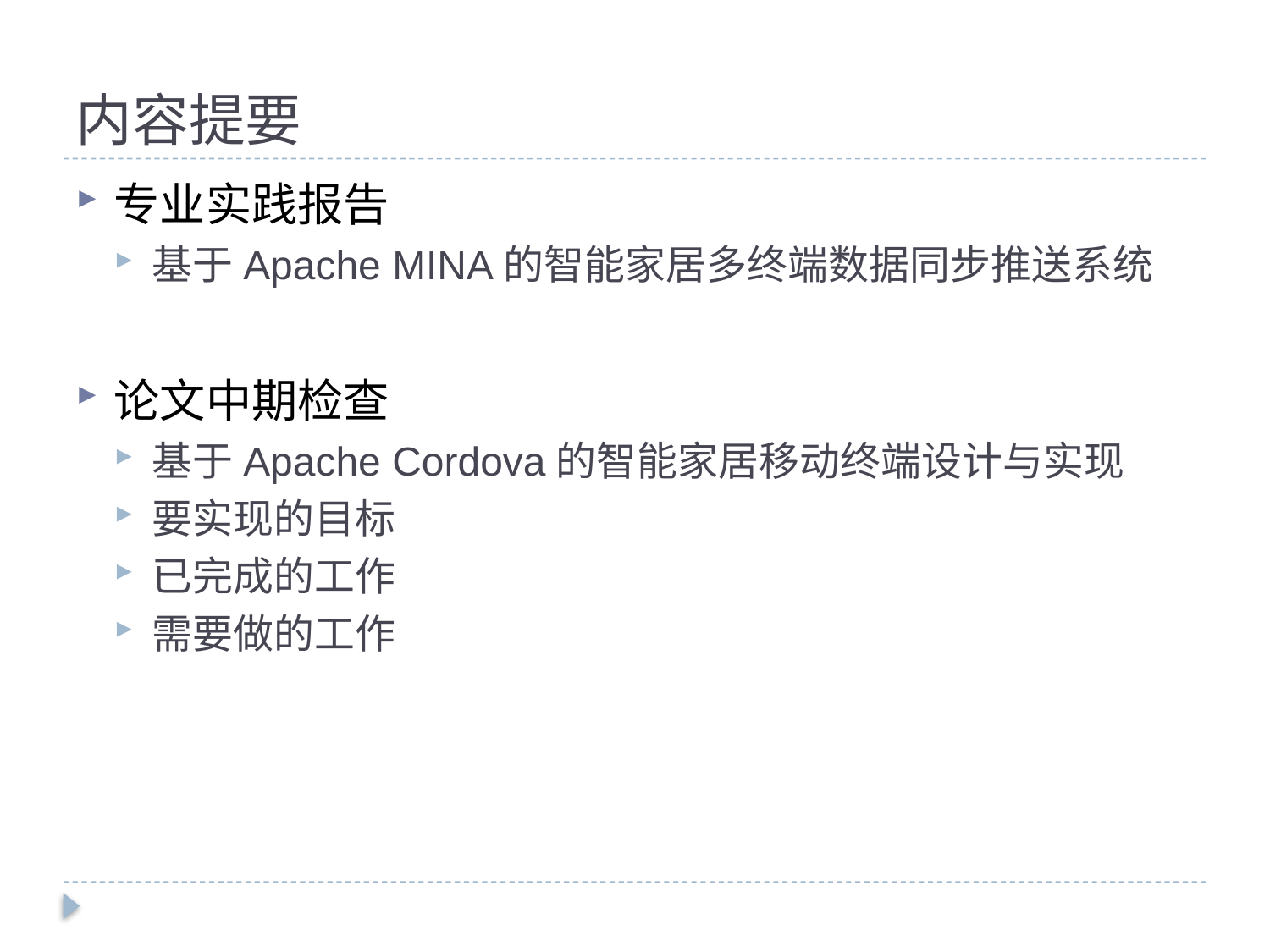

# 内容提要
专业实践报告
基于Apache MINA的智能家居多终端数据同步推送系统

论文中期检查
基于Apache Cordova的智能家居移动终端设计与实现
要实现的目标
已完成的工作
需要做的工作